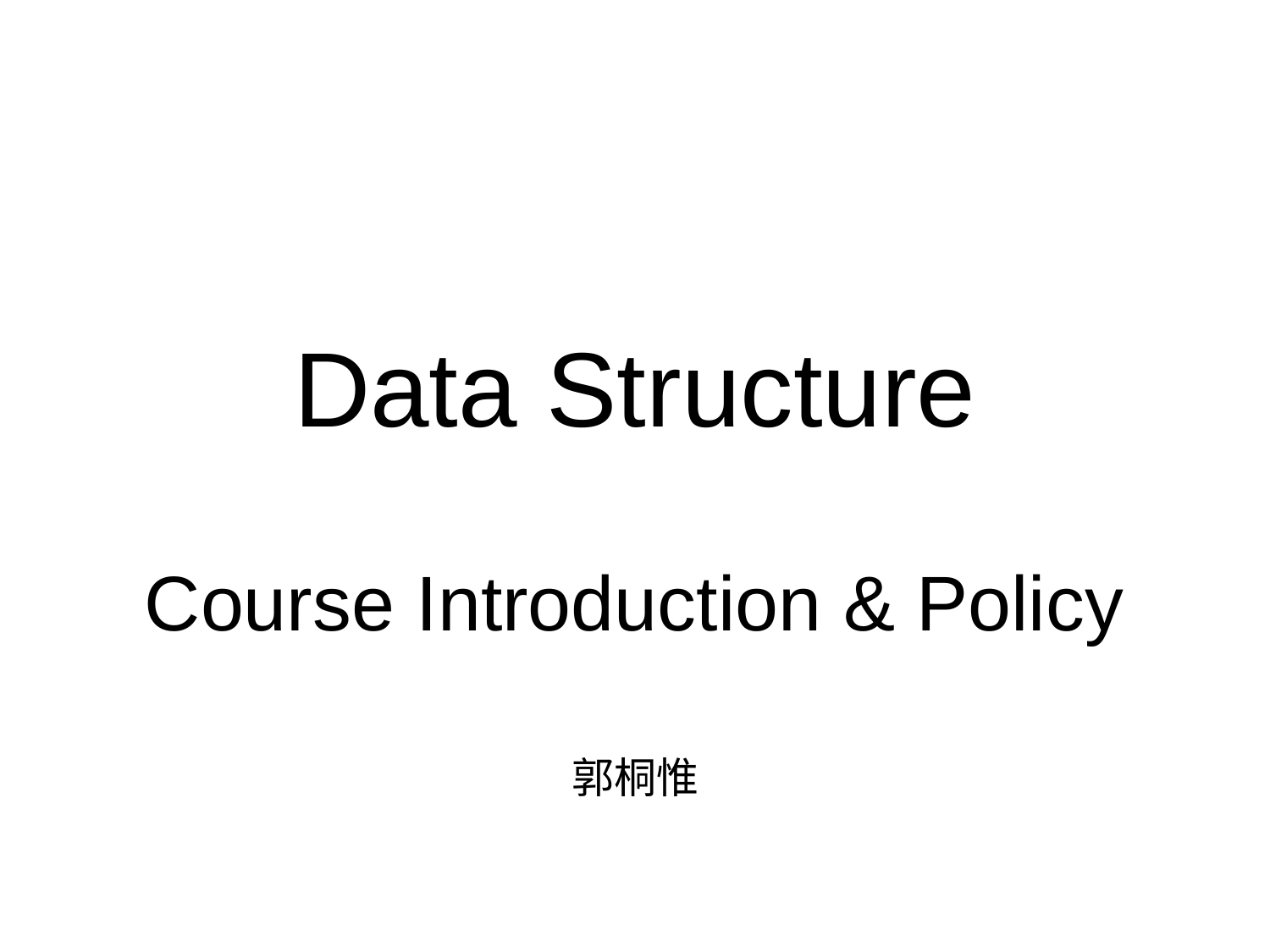

# Data Structure Course Introduction & Policy
郭桐惟